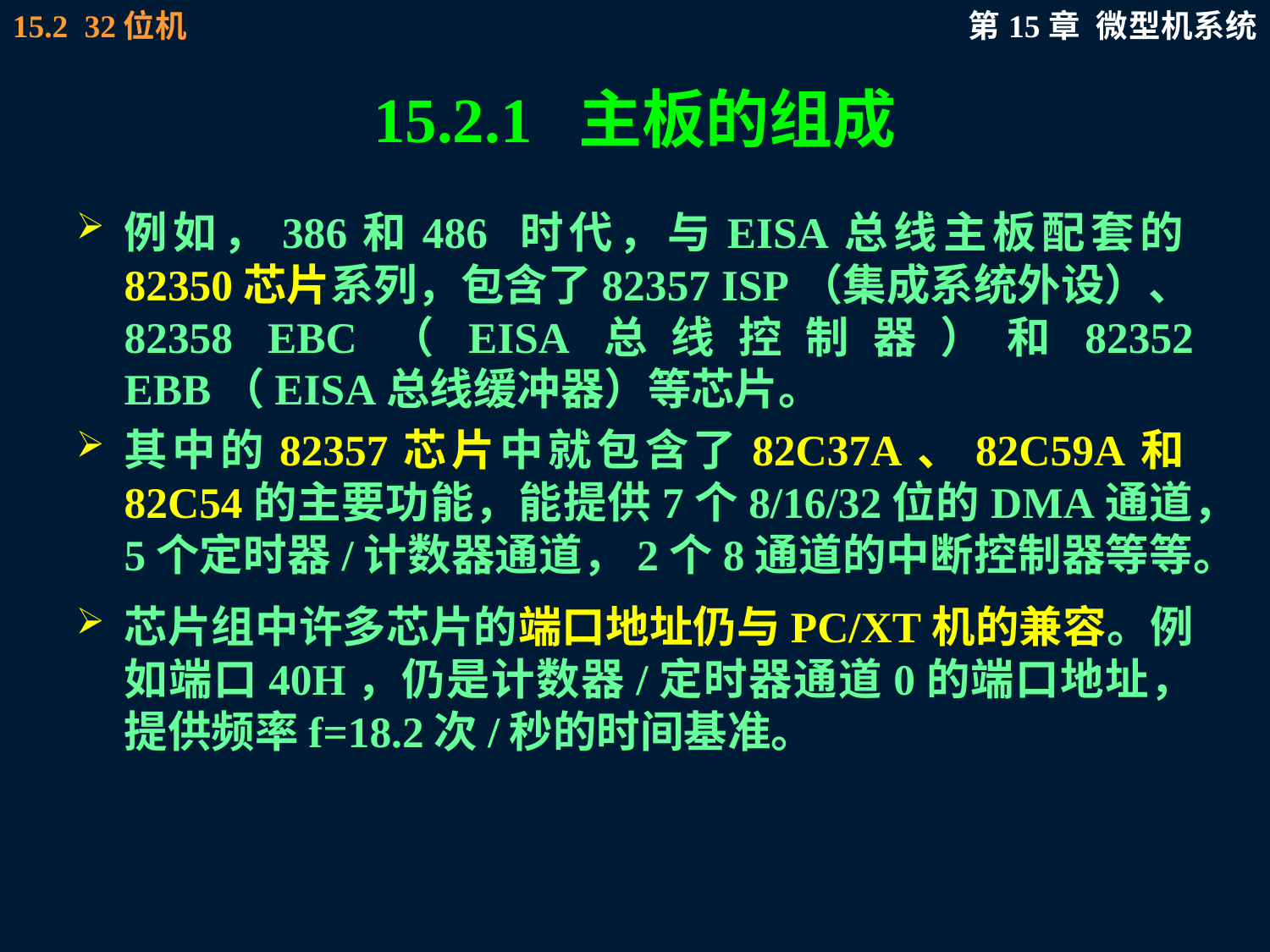

# 15.2.1  主板的组成
例如，386和486 时代，与EISA总线主板配套的82350芯片系列，包含了82357 ISP（集成系统外设）、82358 EBC（EISA总线控制器）和82352 EBB（EISA总线缓冲器）等芯片。
其中的82357芯片中就包含了82C37A、82C59A和82C54的主要功能，能提供7个8/16/32位的DMA通道，5个定时器/计数器通道，2个8通道的中断控制器等等。
芯片组中许多芯片的端口地址仍与PC/XT机的兼容。例如端口40H，仍是计数器/定时器通道0的端口地址，提供频率f=18.2次/秒的时间基准。